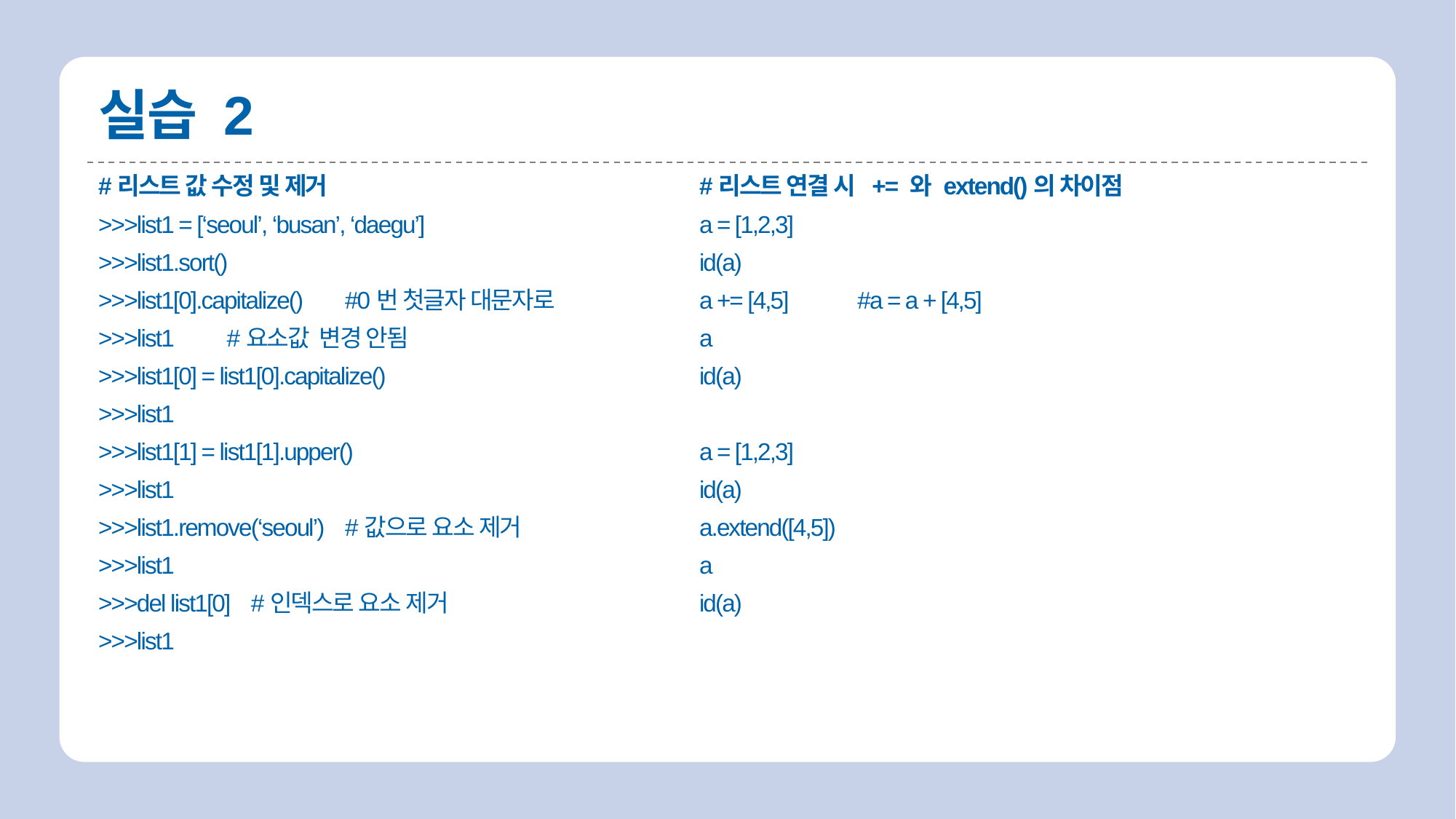

# 실습 2
#리스트 연결 시  += 와 extend()의 차이점
a = [1,2,3]
id(a)
a += [4,5]             #a = a + [4,5]
a
id(a)

a = [1,2,3]
id(a)
a.extend([4,5])
a
id(a)
#리스트 값 수정 및 제거
>>>list1 = [‘seoul’, ‘busan’, ‘daegu’]
>>>list1.sort()
>>>list1[0].capitalize()        #0번 첫글자 대문자로
>>>list1          #요소값  변경 안됨
>>>list1[0] = list1[0].capitalize()
>>>list1
>>>list1[1] = list1[1].upper()
>>>list1
>>>list1.remove(‘seoul’)    #값으로 요소 제거
>>>list1
>>>del list1[0]    #인덱스로 요소 제거
>>>list1